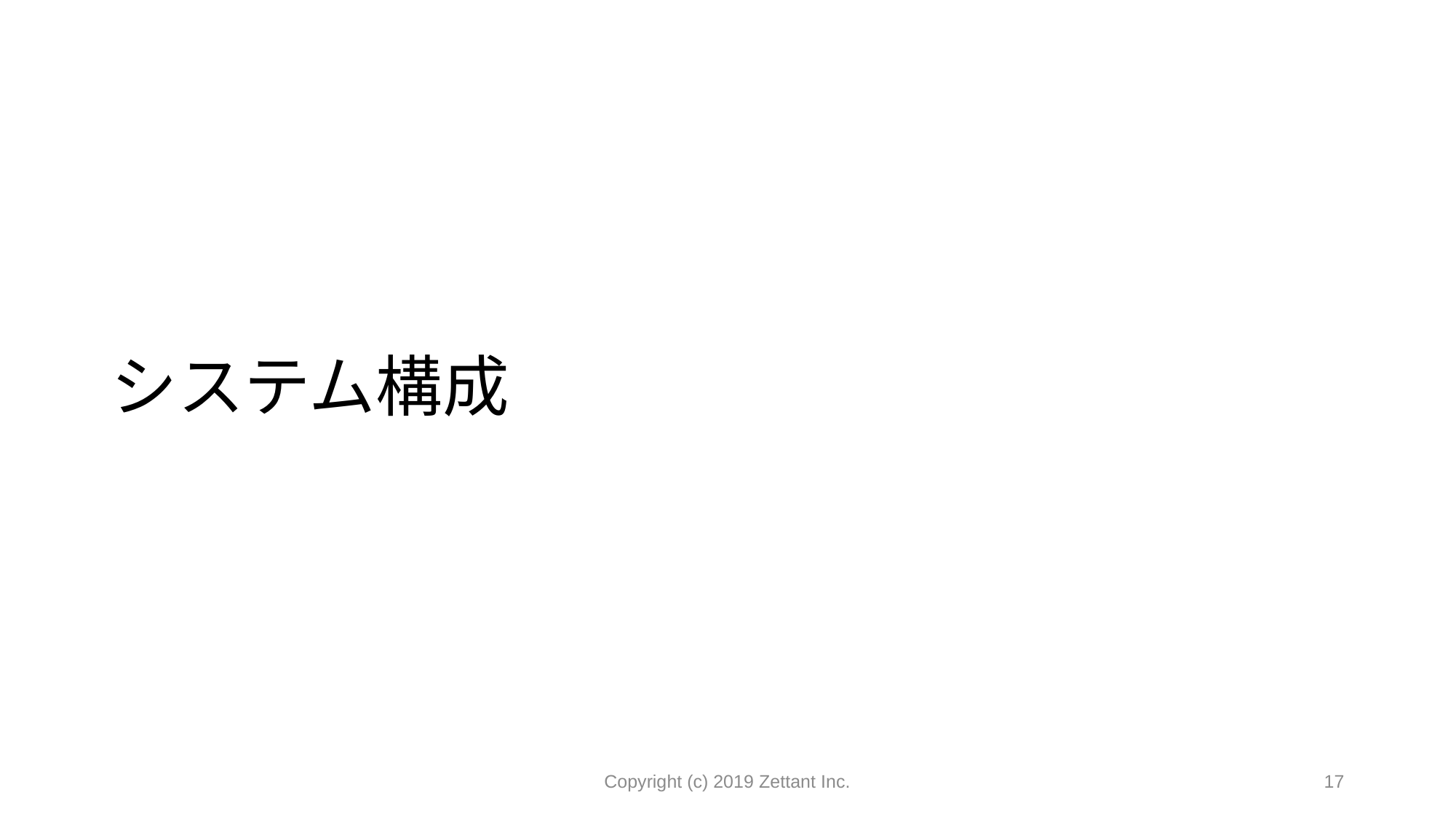

# システム構成
Copyright (c) 2019 Zettant Inc.
17